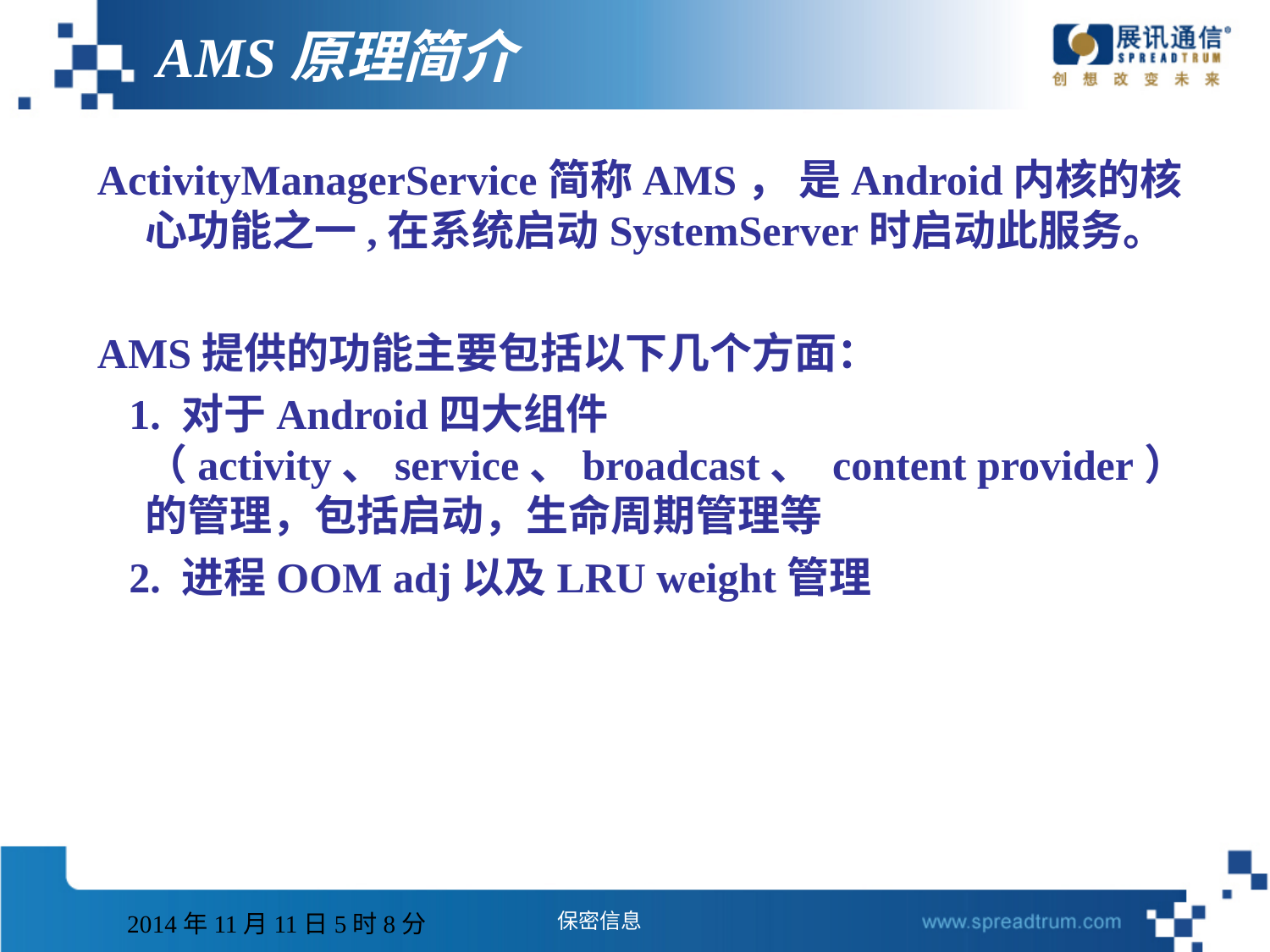

# AMS原理简介
ActivityManagerService简称AMS， 是Android内核的核心功能之一,在系统启动SystemServer时启动此服务。

AMS提供的功能主要包括以下几个方面：
   1. 对于Android四大组件（activity、service、broadcast、 content provider）的管理，包括启动，生命周期管理等
   2. 进程OOM adj以及LRU weight管理
2014年11月11日5时8分